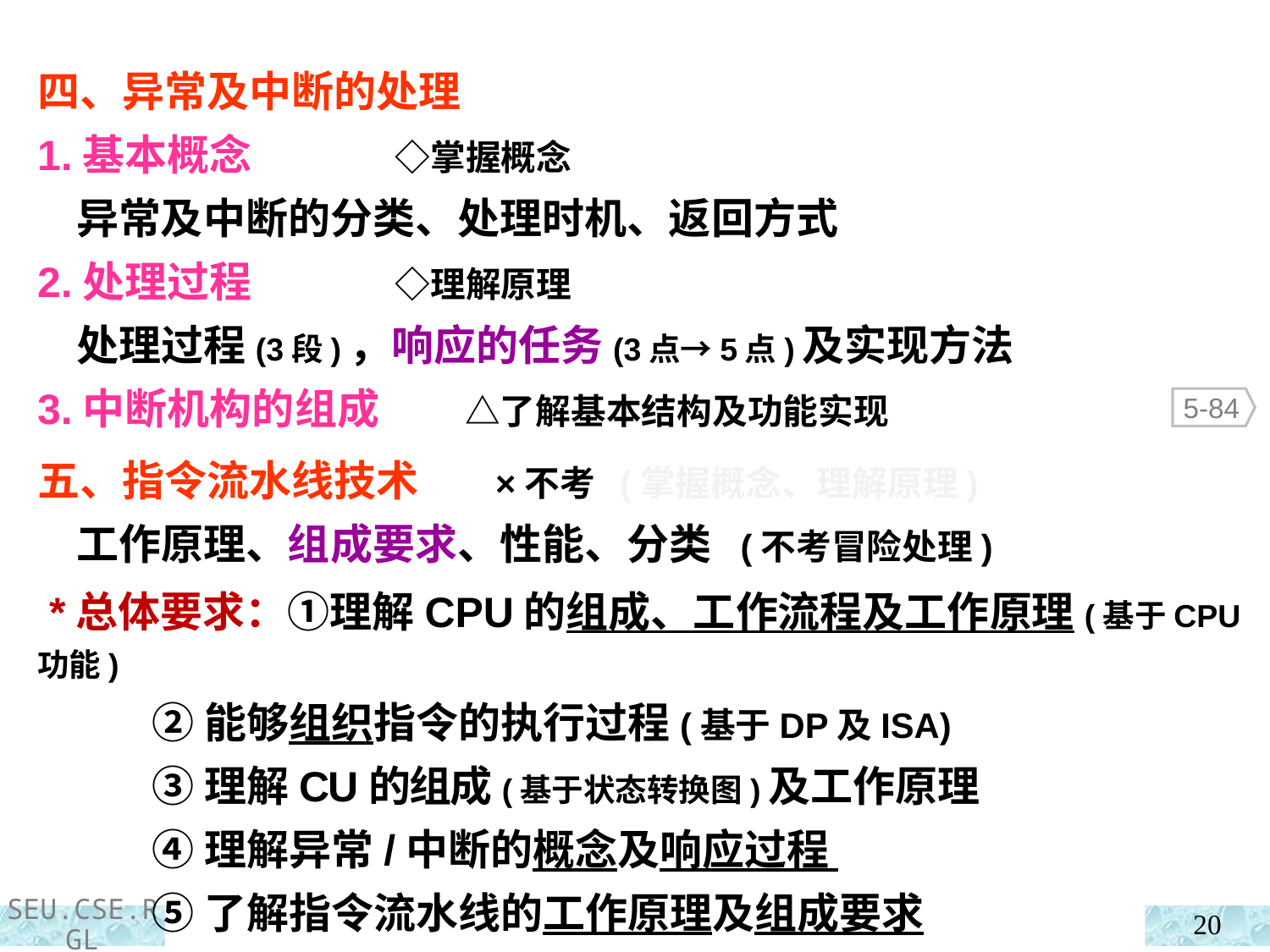

四、异常及中断的处理
1.基本概念               ◇掌握概念
   异常及中断的分类、处理时机、返回方式
2.处理过程               ◇理解原理
   处理过程(3段)，响应的任务(3点→5点)及实现方法
3.中断机构的组成         △了解基本结构及功能实现
5-84
五、指令流水线技术       ×不考  (掌握概念、理解原理)
   工作原理、组成要求、性能、分类  (不考冒险处理)
 *总体要求：①理解CPU的组成、工作流程及工作原理(基于CPU功能)
            ②能够组织指令的执行过程(基于DP及ISA)
            ③理解CU的组成(基于状态转换图)及工作原理
            ④理解异常/中断的概念及响应过程
            ⑤了解指令流水线的工作原理及组成要求
20